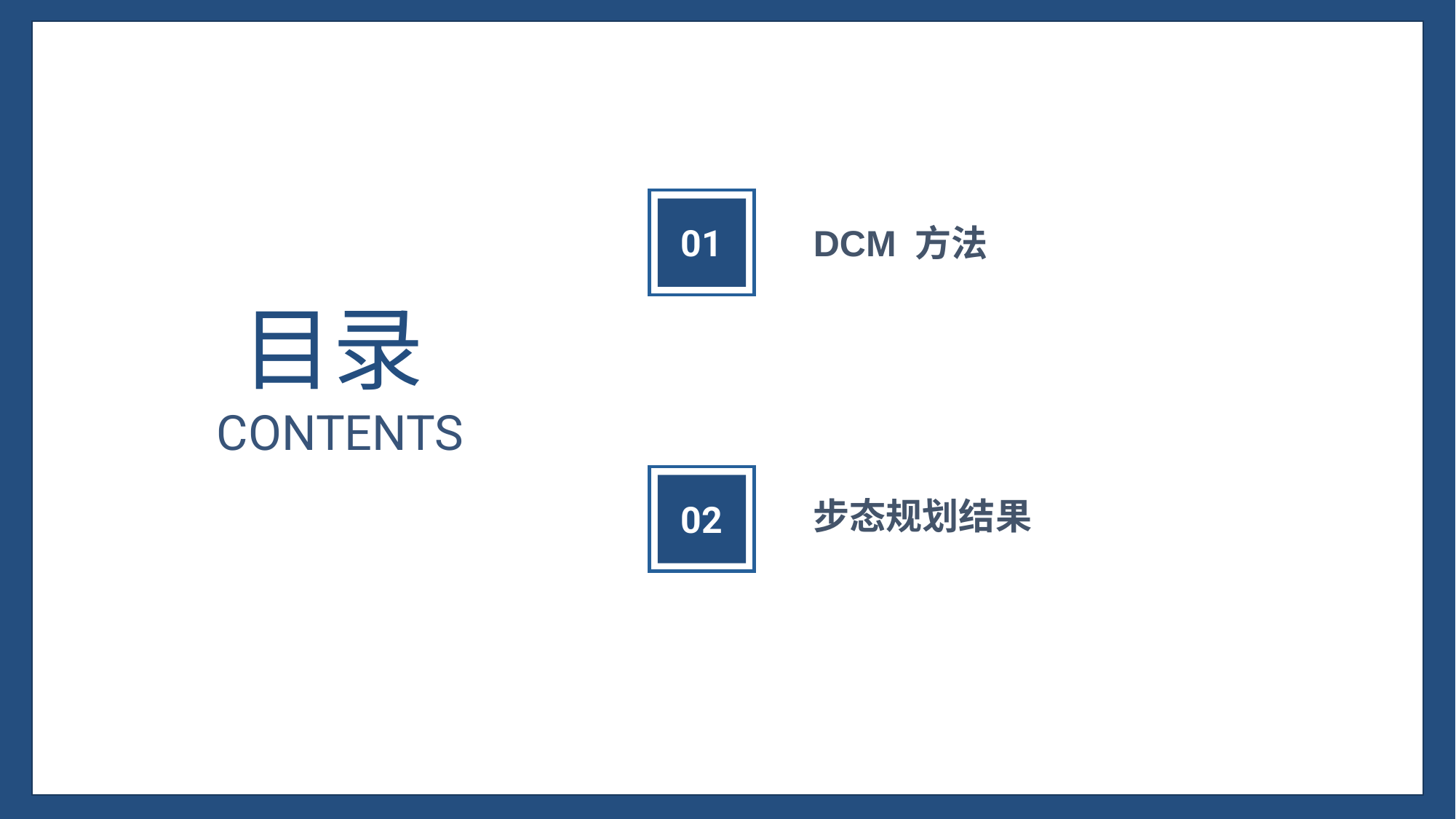

01
DCM 方法
目录
CONTENTS

02
步态规划结果